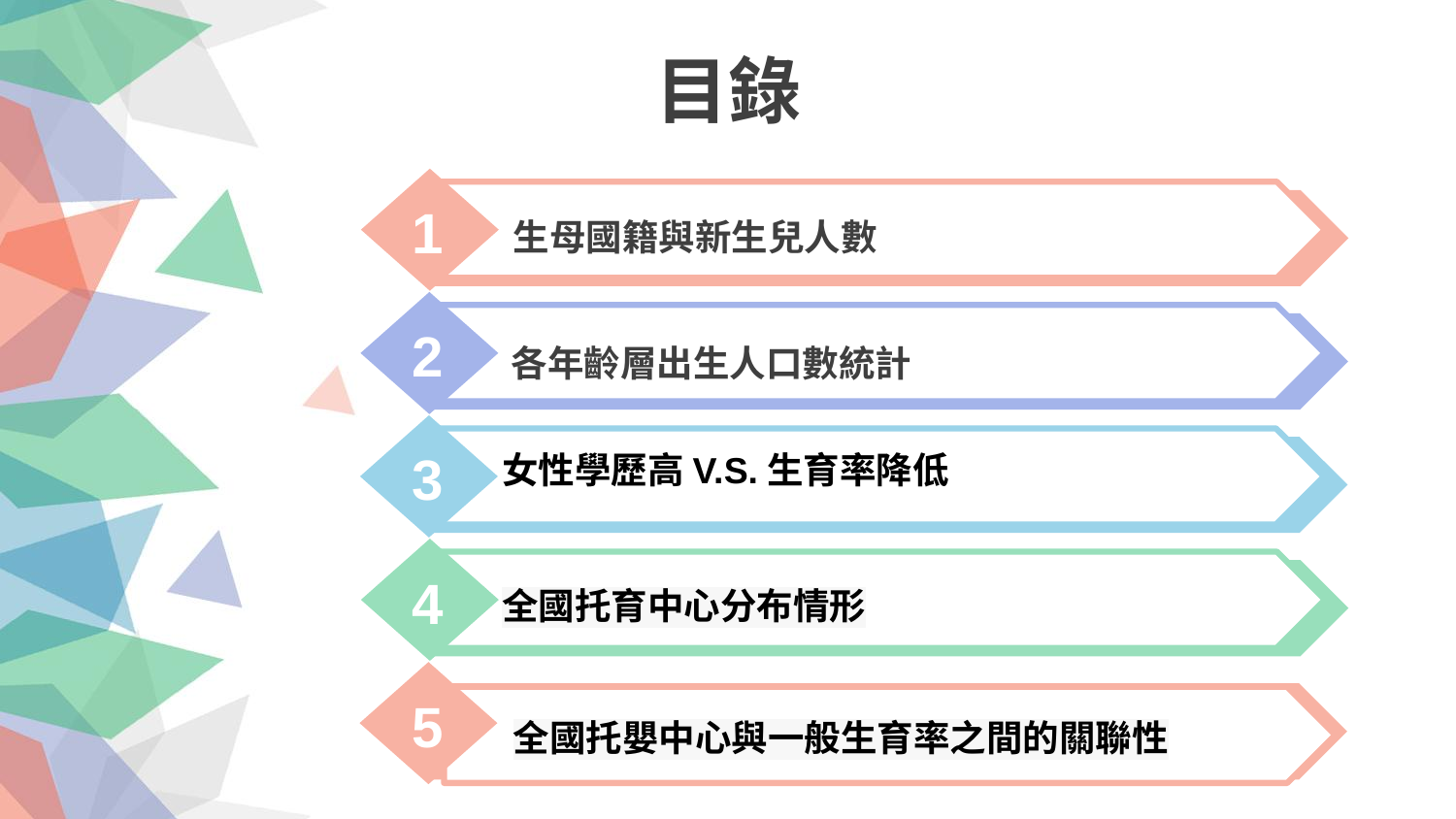

目錄

1
生母國籍與新生兒人數

2
各年齡層出生人口數統計

女性學歷高V.S.生育率降低

3

4
全國托育中心分布情形

5
全國托育中心與一般生育率之間的關聯性
全國托嬰中心與一般生育率之間的關聯性